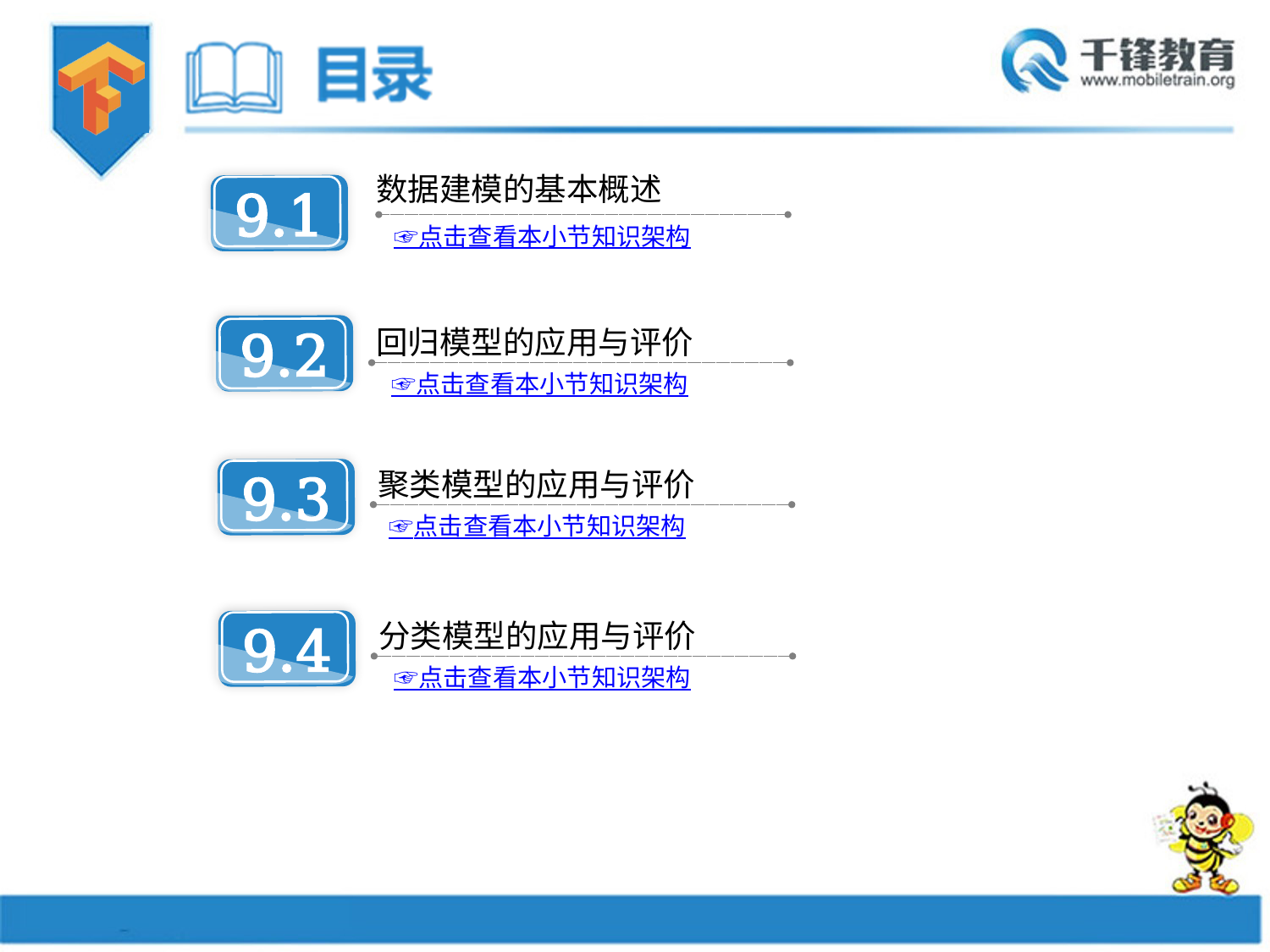

数据建模的基本概述
9.1

☞点击查看本小节知识架构
9.2

回归模型的应用与评价

☞点击查看本小节知识架构
聚类模型的应用与评价

9.3

☞点击查看本小节知识架构
分类模型的应用与评价

9.4

☞点击查看本小节知识架构